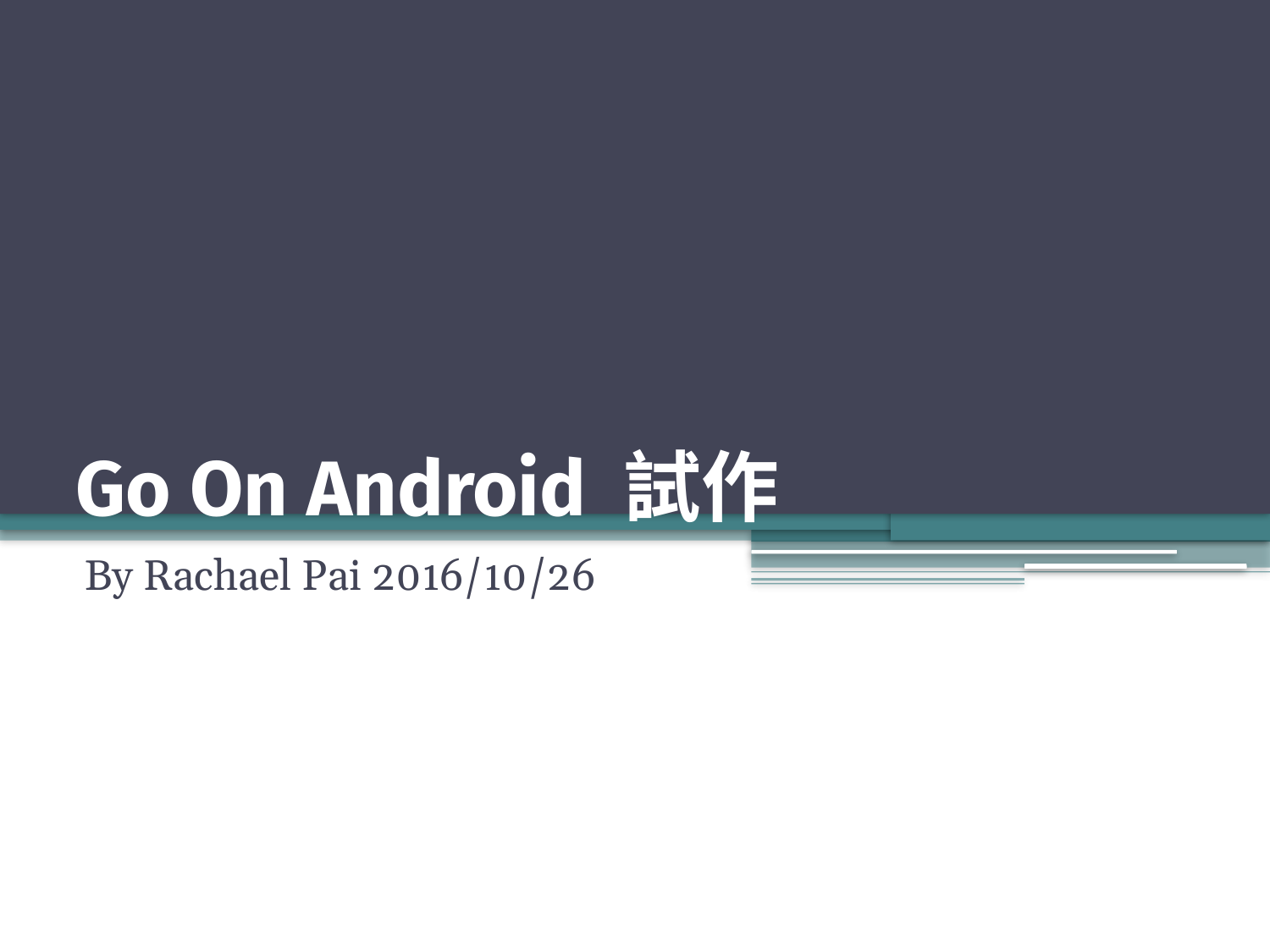

# Go On Android 試作
By Rachael Pai 2016/10/26